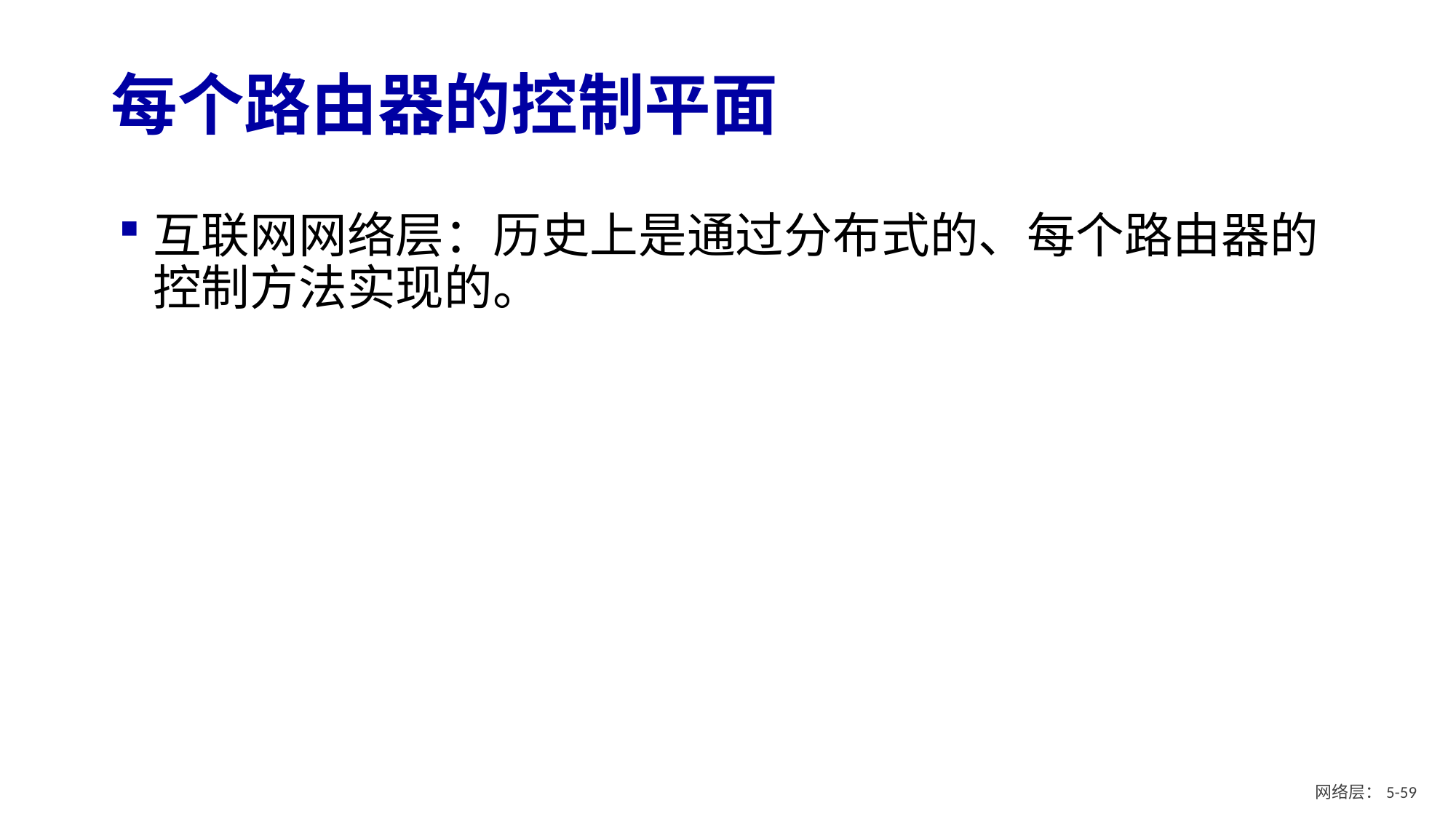

# 每个路由器的控制平面
互联网网络层：历史上是通过分布式的、每个路由器的控制方法实现的。

网络层：5-59